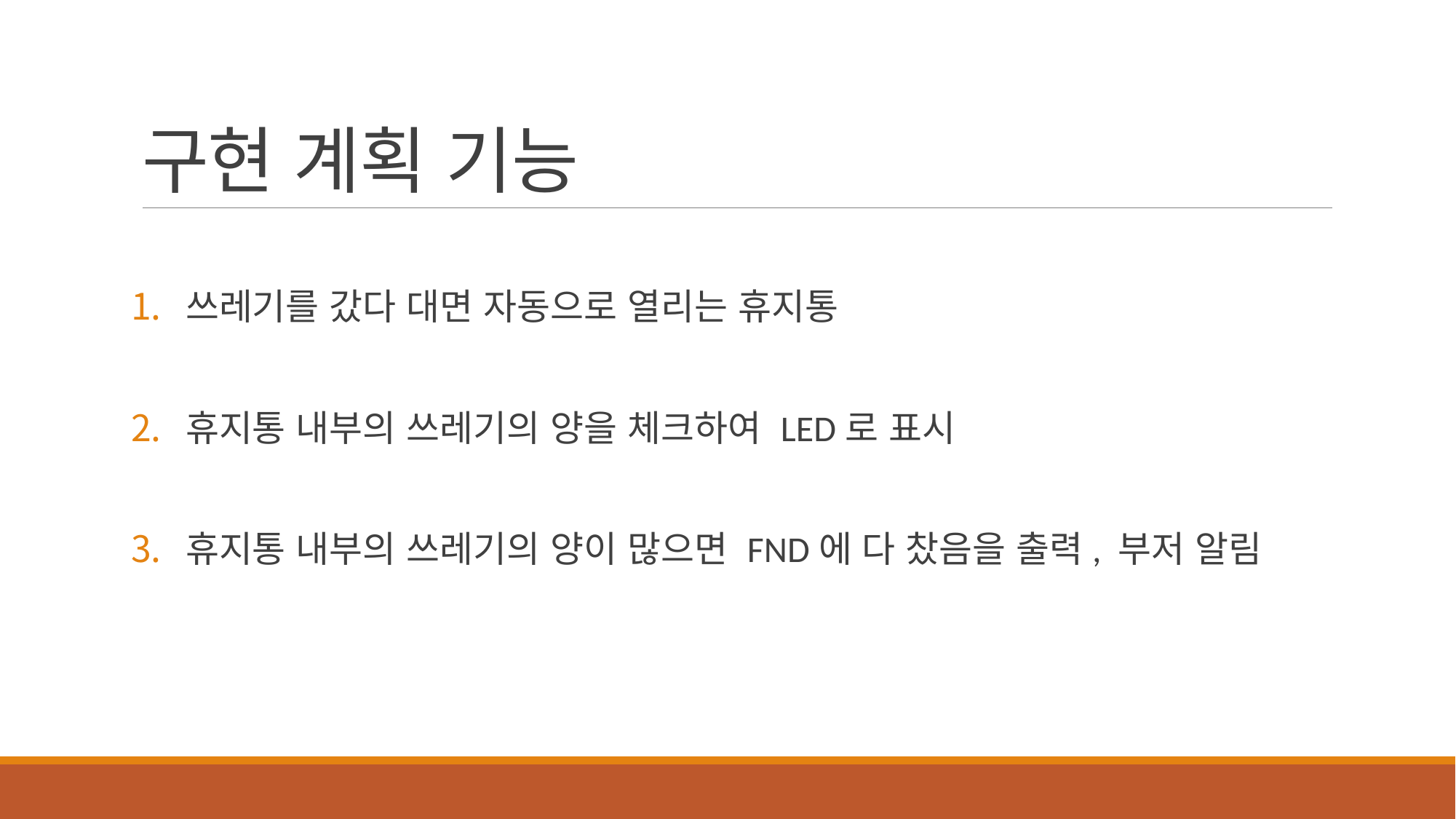

# 구현 계획 기능
쓰레기를 갔다 대면 자동으로 열리는 휴지통

휴지통 내부의 쓰레기의 양을 체크하여 LED로 표시

휴지통 내부의 쓰레기의 양이 많으면 FND에 다 찼음을 출력, 부저 알림